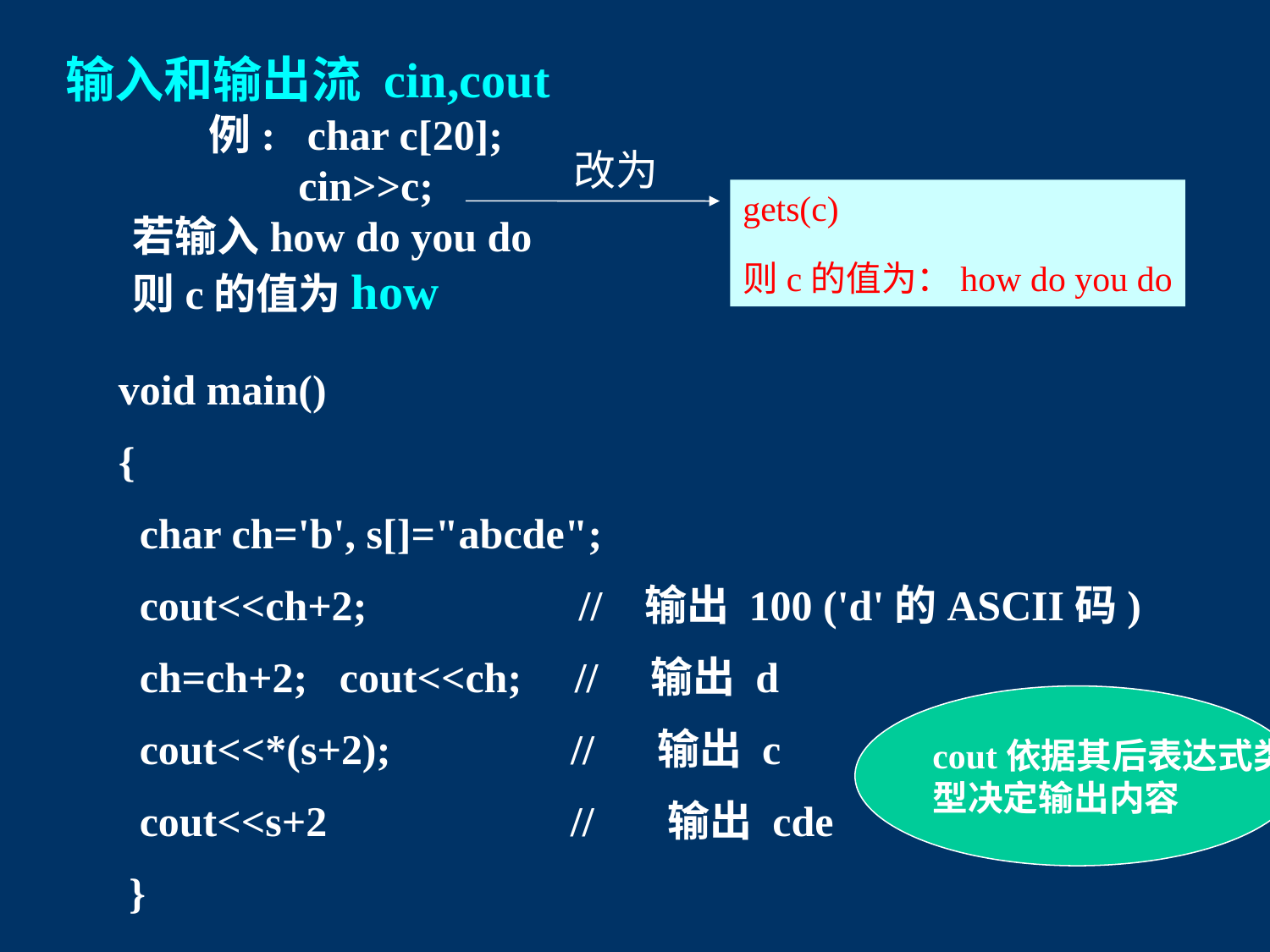

输入和输出流 cin,cout
              例:   char c[20];
                      cin>>c;
      若输入how do you do
      则c的值为how

改为
gets(c)
则c的值为：how do you do

void main()
{
  char ch='b', s[]="abcde";
  cout<<ch+2;                    //   输出 100 ('d'的ASCII码)
  ch=ch+2;   cout<<ch;     //    输出 d
  cout<<*(s+2);                 //     输出 c
  cout<<s+2                       //      输出 cde
 }

cout依据其后表达式类
型决定输出内容